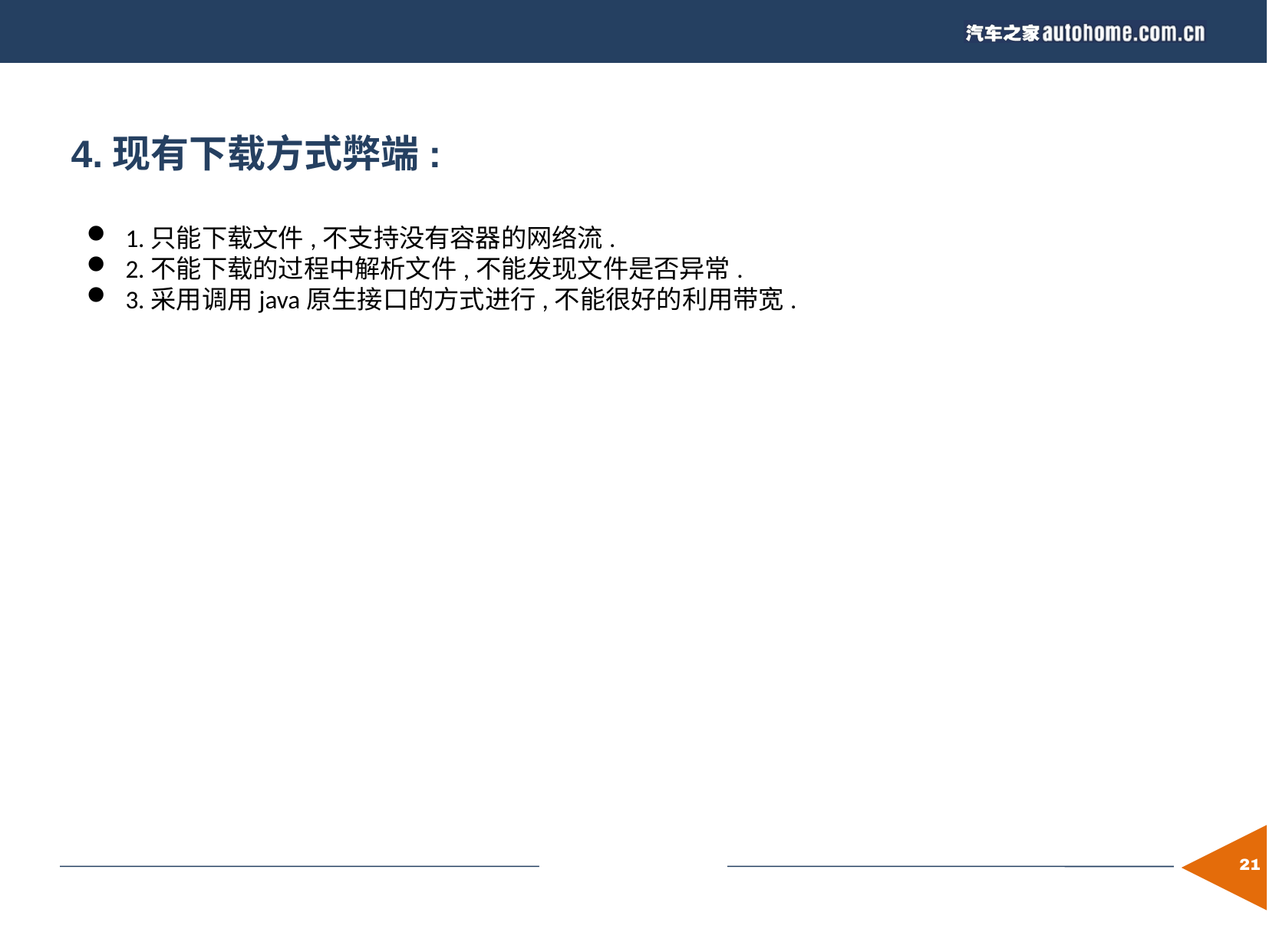

4.现有下载方式弊端:
1.只能下载文件,不支持没有容器的网络流.
2.不能下载的过程中解析文件,不能发现文件是否异常.
3.采用调用java原生接口的方式进行,不能很好的利用带宽.
21